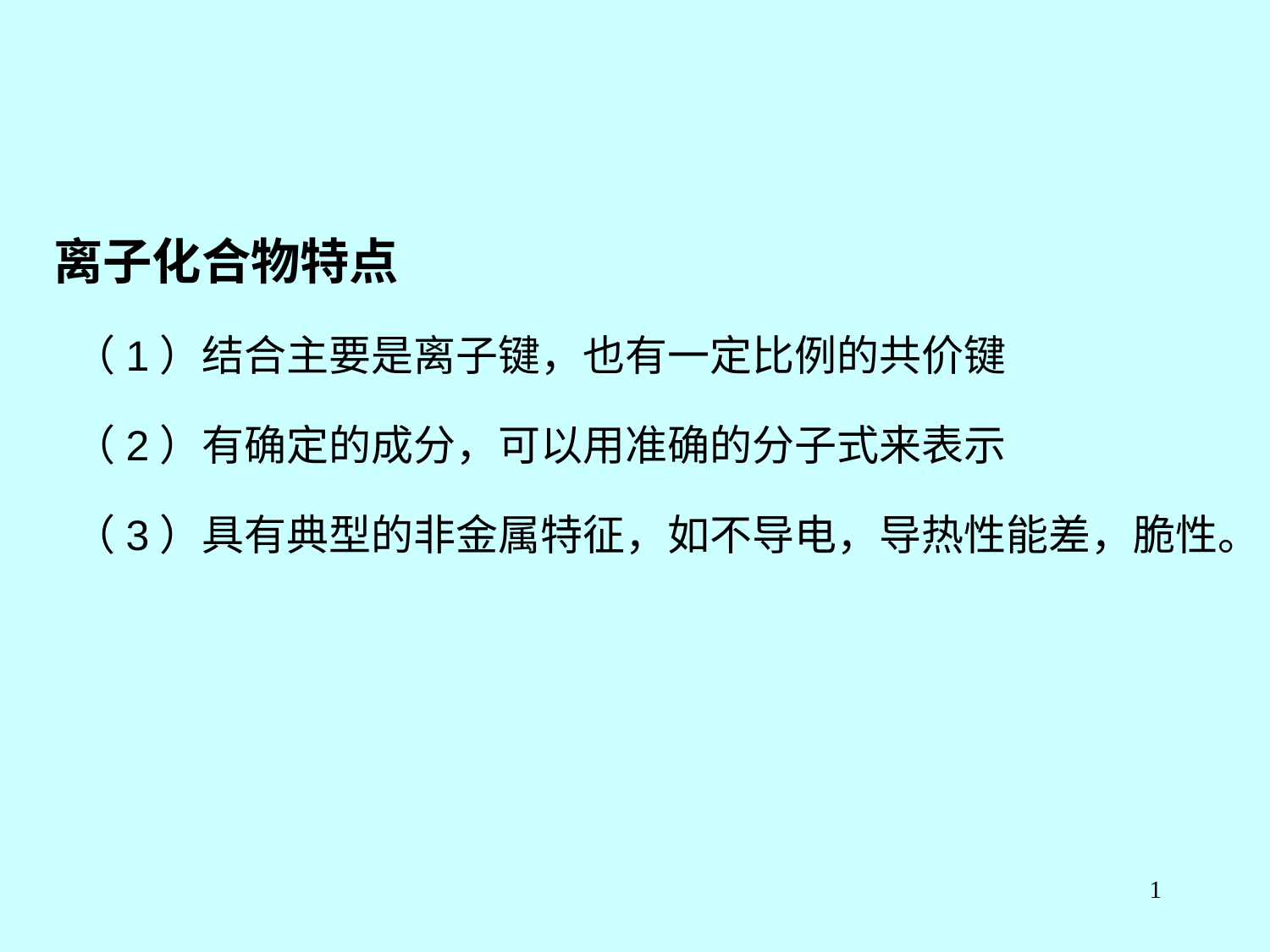

离子化合物特点
 （1）结合主要是离子键，也有一定比例的共价键
 （2）有确定的成分，可以用准确的分子式来表示
 （3）具有典型的非金属特征，如不导电，导热性能差，脆性。
1